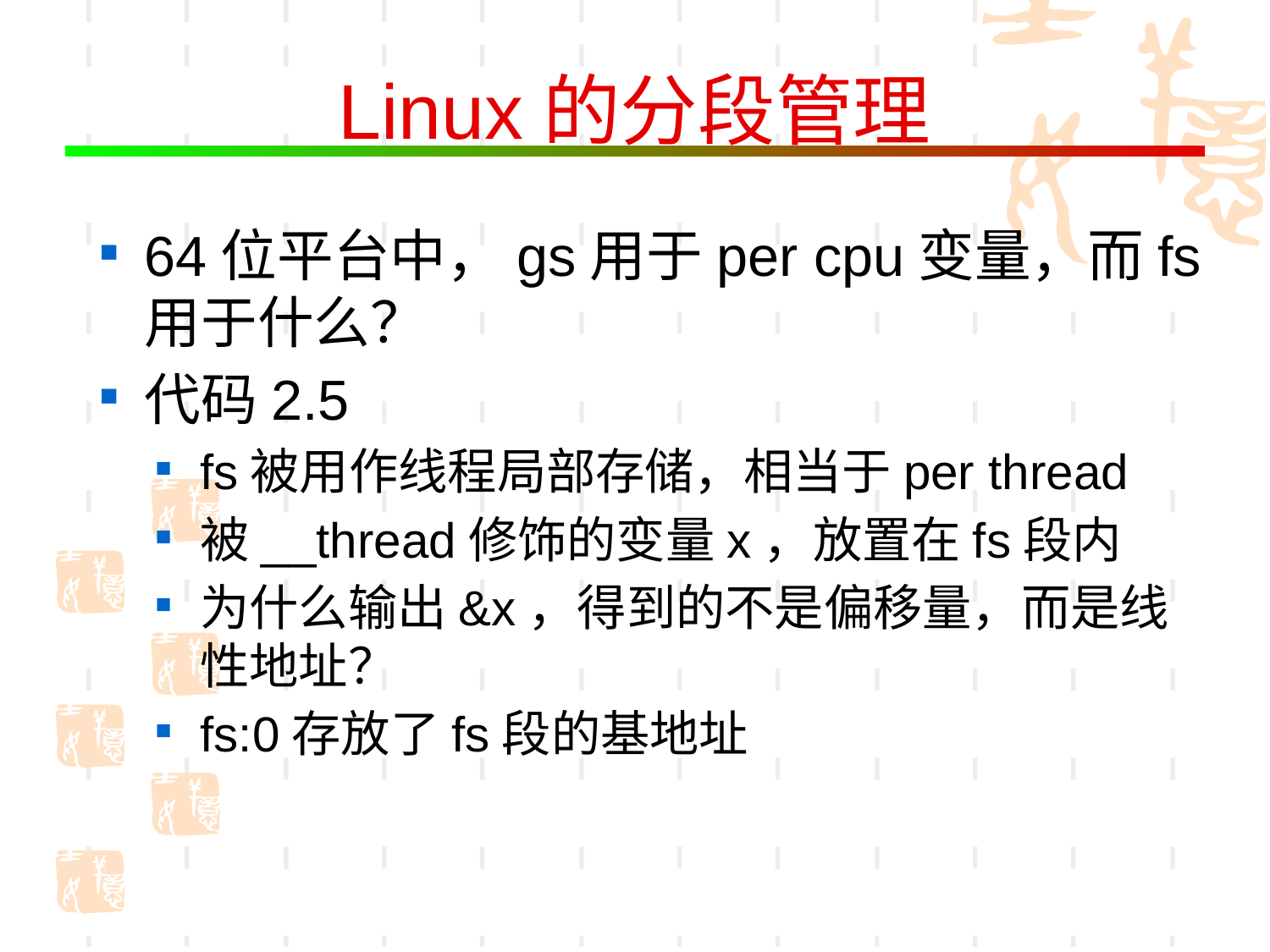

# Linux的分段管理
64位平台中，gs用于per cpu变量，而fs用于什么？
代码2.5
fs被用作线程局部存储，相当于per thread
被__thread修饰的变量x，放置在fs段内
为什么输出&x，得到的不是偏移量，而是线性地址？
fs:0存放了fs段的基地址